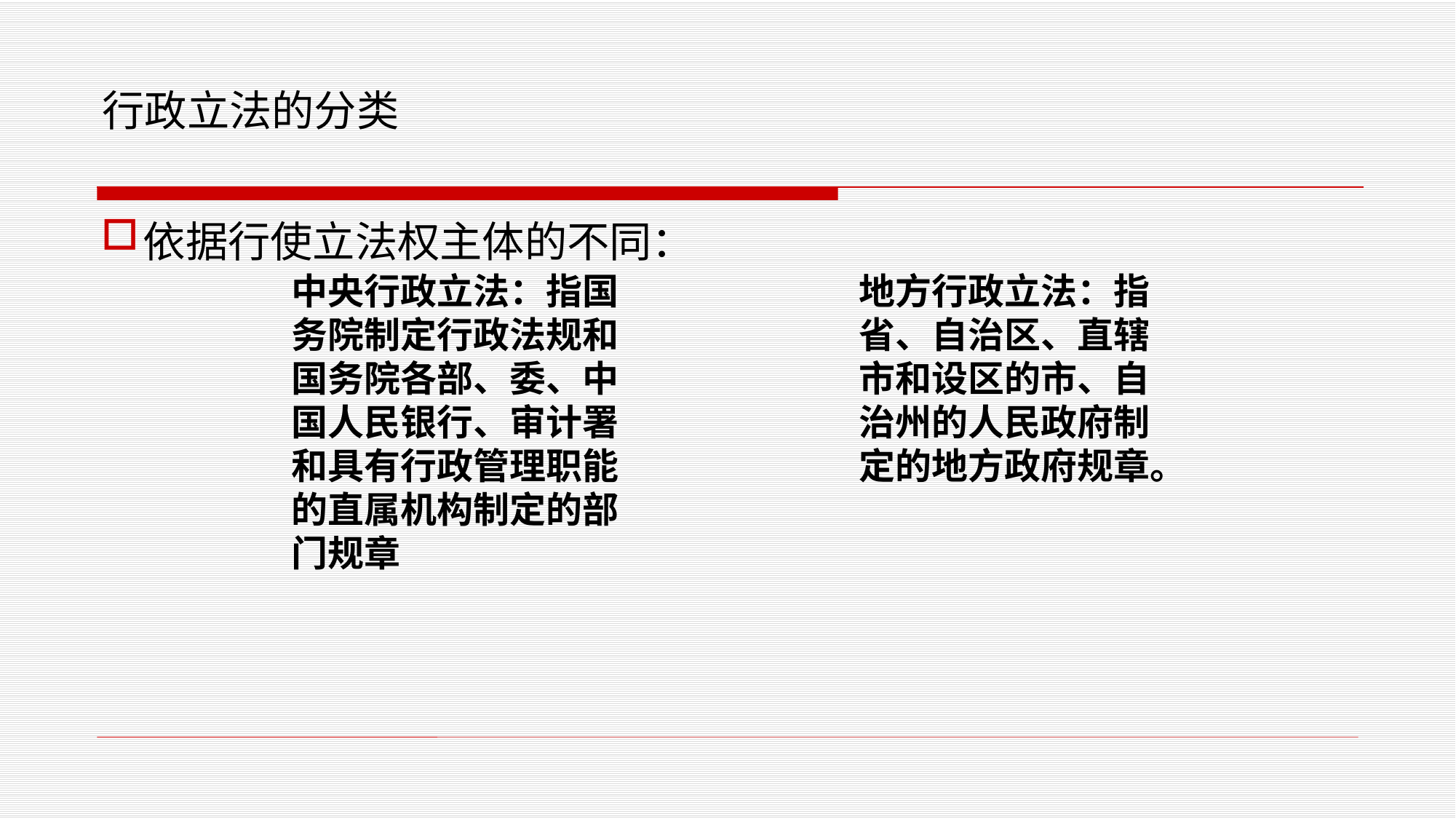

# 行政立法的分类
依据行使立法权主体的不同：

中央行政立法：指国务院制定行政法规和国务院各部、委、中国人民银行、审计署和具有行政管理职能的直属机构制定的部门规章
地方行政立法：指省、自治区、直辖市和设区的市、自治州的人民政府制定的地方政府规章。